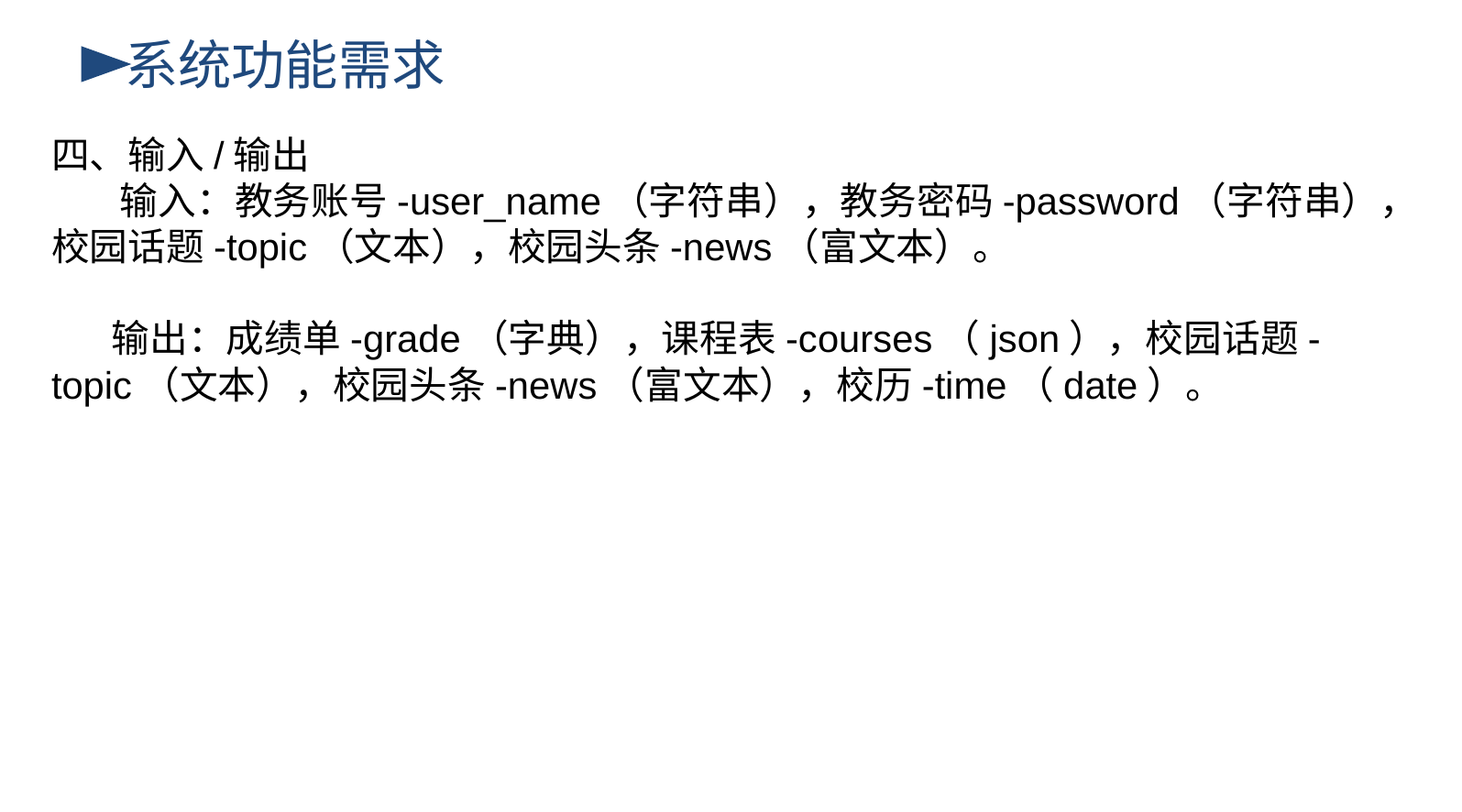

系统功能需求

四、输入/输出
       输入：教务账号-user_name（字符串），教务密码-password（字符串），校园话题-topic（文本），校园头条-news（富文本）。

      输出：成绩单-grade（字典），课程表-courses（json），校园话题-topic（文本），校园头条-news（富文本），校历-time（date）。